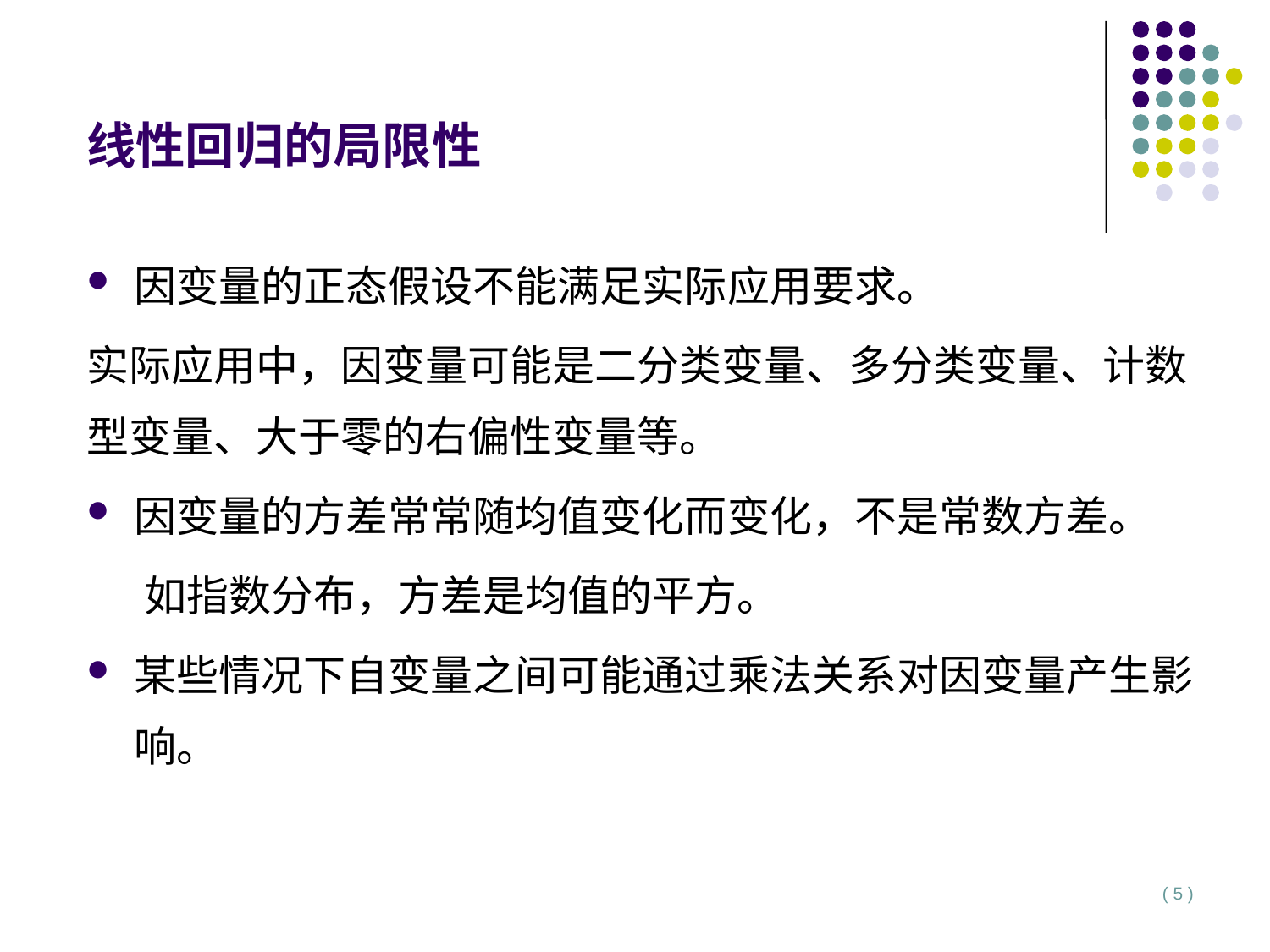

# 线性回归的局限性
因变量的正态假设不能满足实际应用要求。
实际应用中，因变量可能是二分类变量、多分类变量、计数型变量、大于零的右偏性变量等。
因变量的方差常常随均值变化而变化，不是常数方差。
     如指数分布，方差是均值的平方。
某些情况下自变量之间可能通过乘法关系对因变量产生影响。
( 5 )